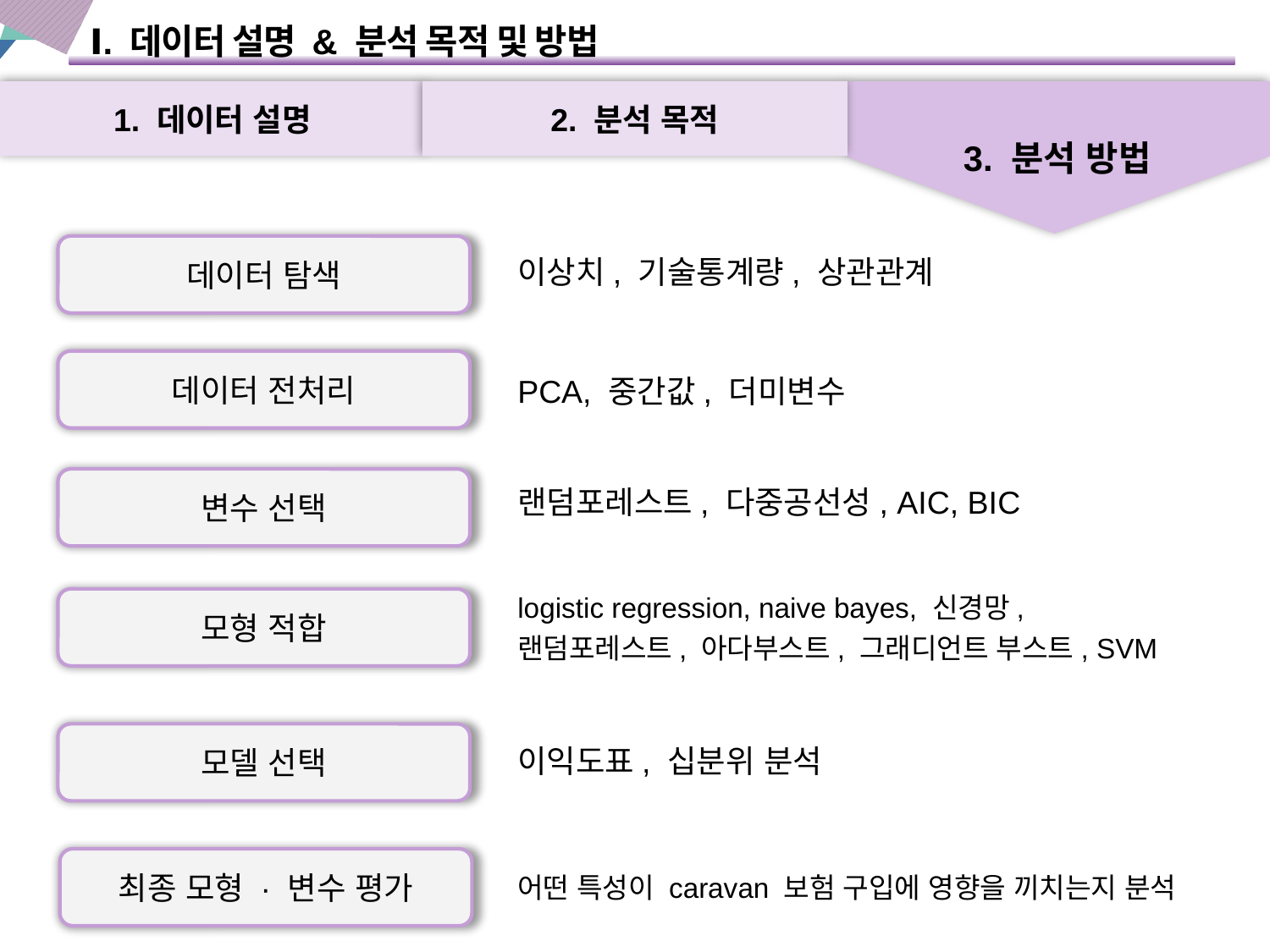

Ⅰ. 데이터 설명 & 분석 목적 및 방법
1. 데이터 설명
2. 분석 목적
3. 분석 방법
데이터 탐색
이상치, 기술통계량, 상관관계
데이터 전처리
PCA, 중간값, 더미변수
변수 선택
랜덤포레스트, 다중공선성, AIC, BIC
logistic regression, naive bayes, 신경망,
랜덤포레스트, 아다부스트, 그래디언트 부스트, SVM
모형 적합
모델 선택
이익도표, 십분위 분석
최종 모형 · 변수 평가
어떤 특성이 caravan 보험 구입에 영향을 끼치는지 분석